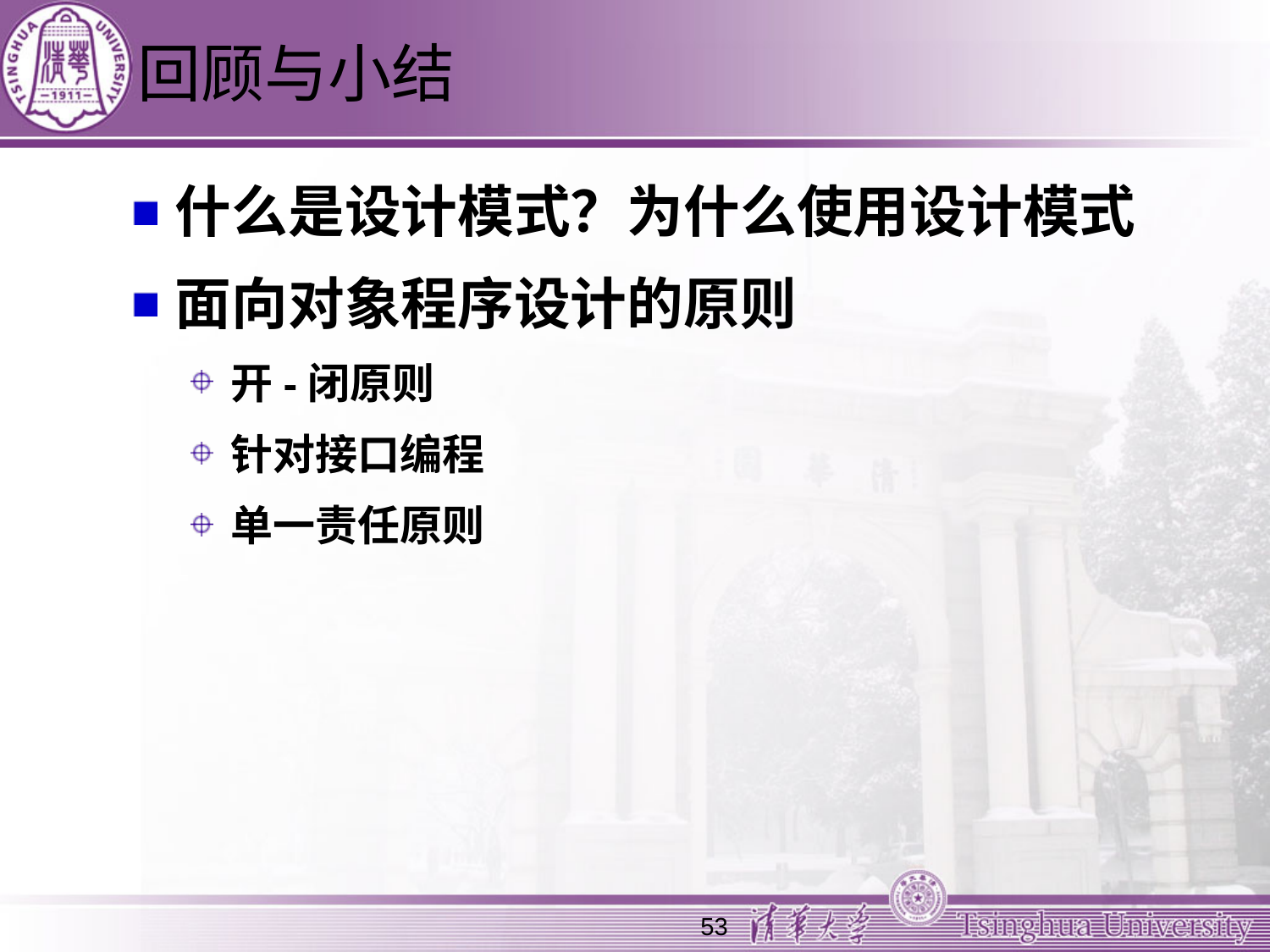

# 回顾与小结
什么是设计模式？为什么使用设计模式
面向对象程序设计的原则
开-闭原则
针对接口编程
单一责任原则
53